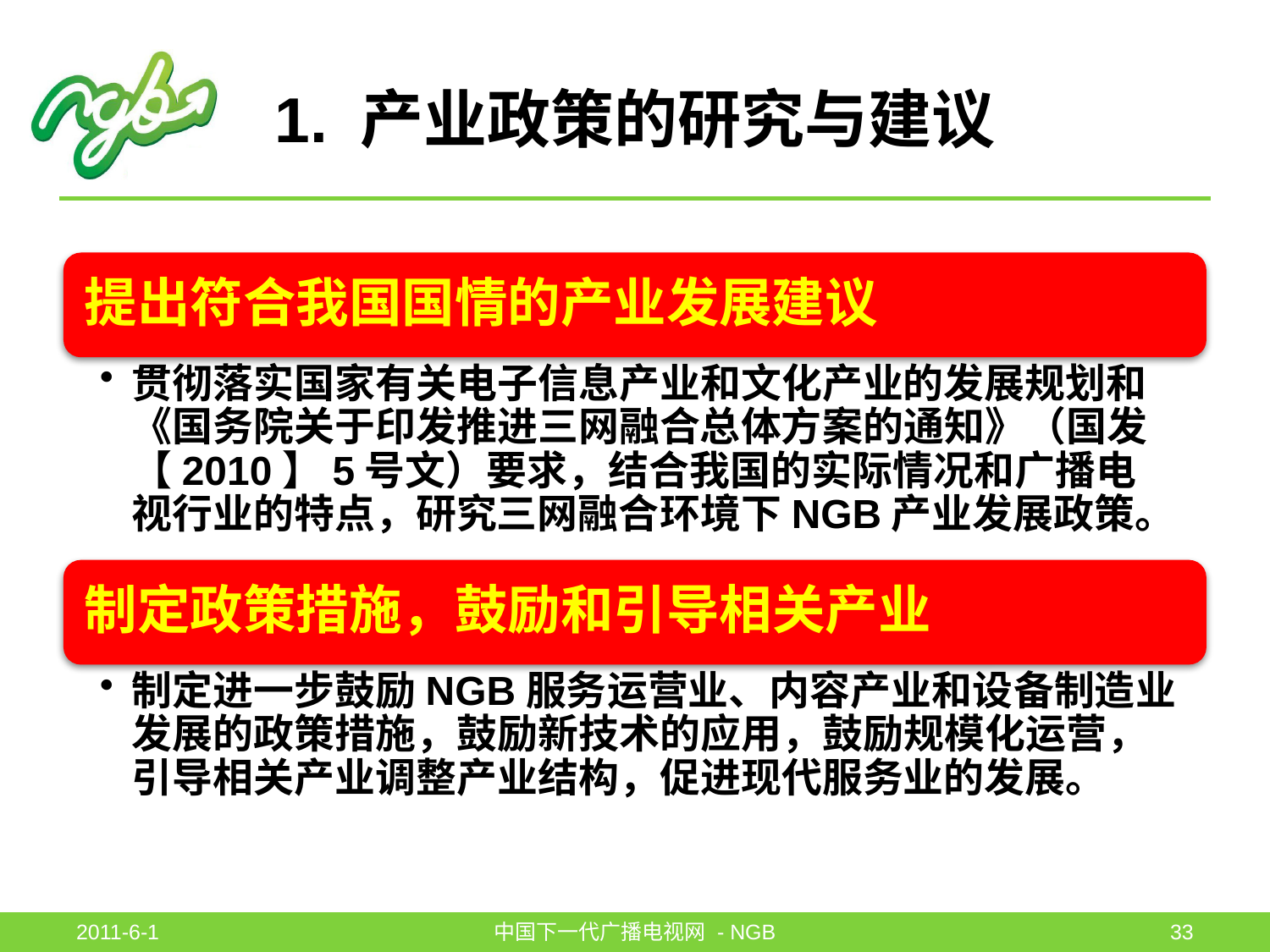

# 1. 产业政策的研究与建议
提出符合我国国情的产业发展建议
贯彻落实国家有关电子信息产业和文化产业的发展规划和《国务院关于印发推进三网融合总体方案的通知》（国发【2010】5号文）要求，结合我国的实际情况和广播电视行业的特点，研究三网融合环境下NGB产业发展政策。
制定政策措施，鼓励和引导相关产业
制定进一步鼓励NGB服务运营业、内容产业和设备制造业发展的政策措施，鼓励新技术的应用，鼓励规模化运营，引导相关产业调整产业结构，促进现代服务业的发展。
2011-6-1
中国下一代广播电视网 - NGB
33